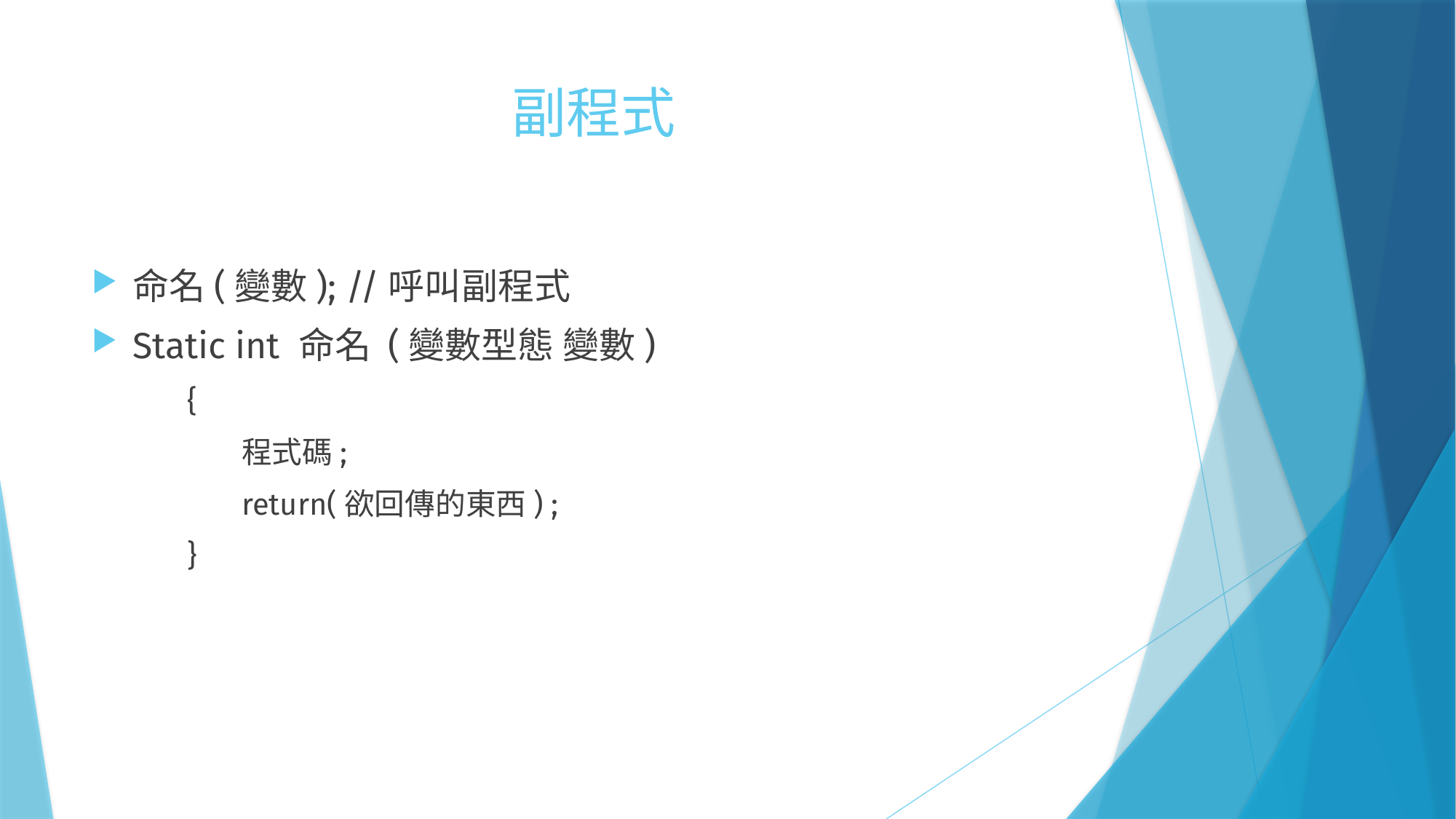

# 副程式
命名(變數); //呼叫副程式
Static int 命名 (變數型態 變數)
{
程式碼;
return(欲回傳的東西) ;
}